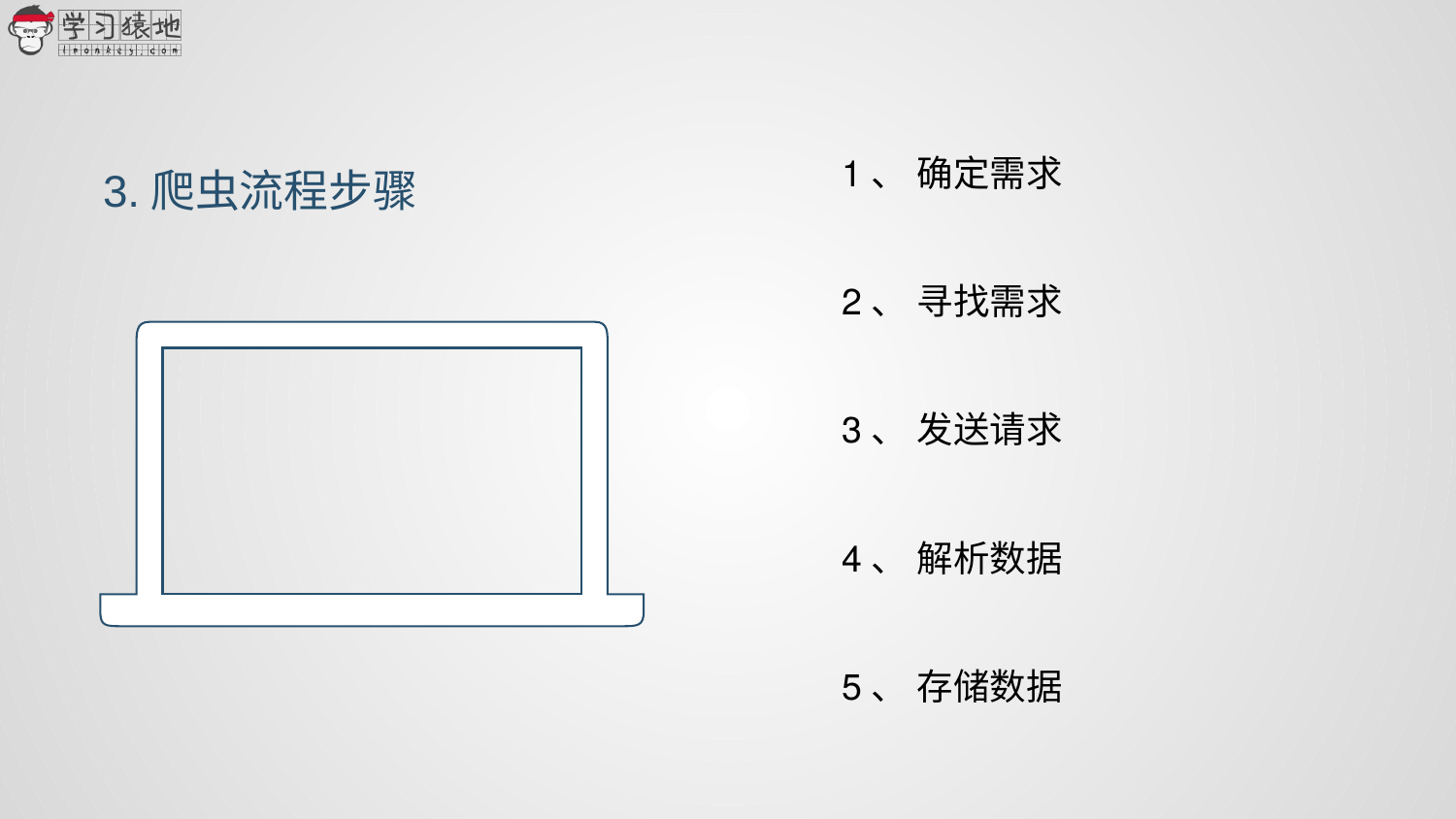

3.爬虫流程步骤
1、 确定需求
2、 寻找需求

3、 发送请求
4、 解析数据
5、 存储数据